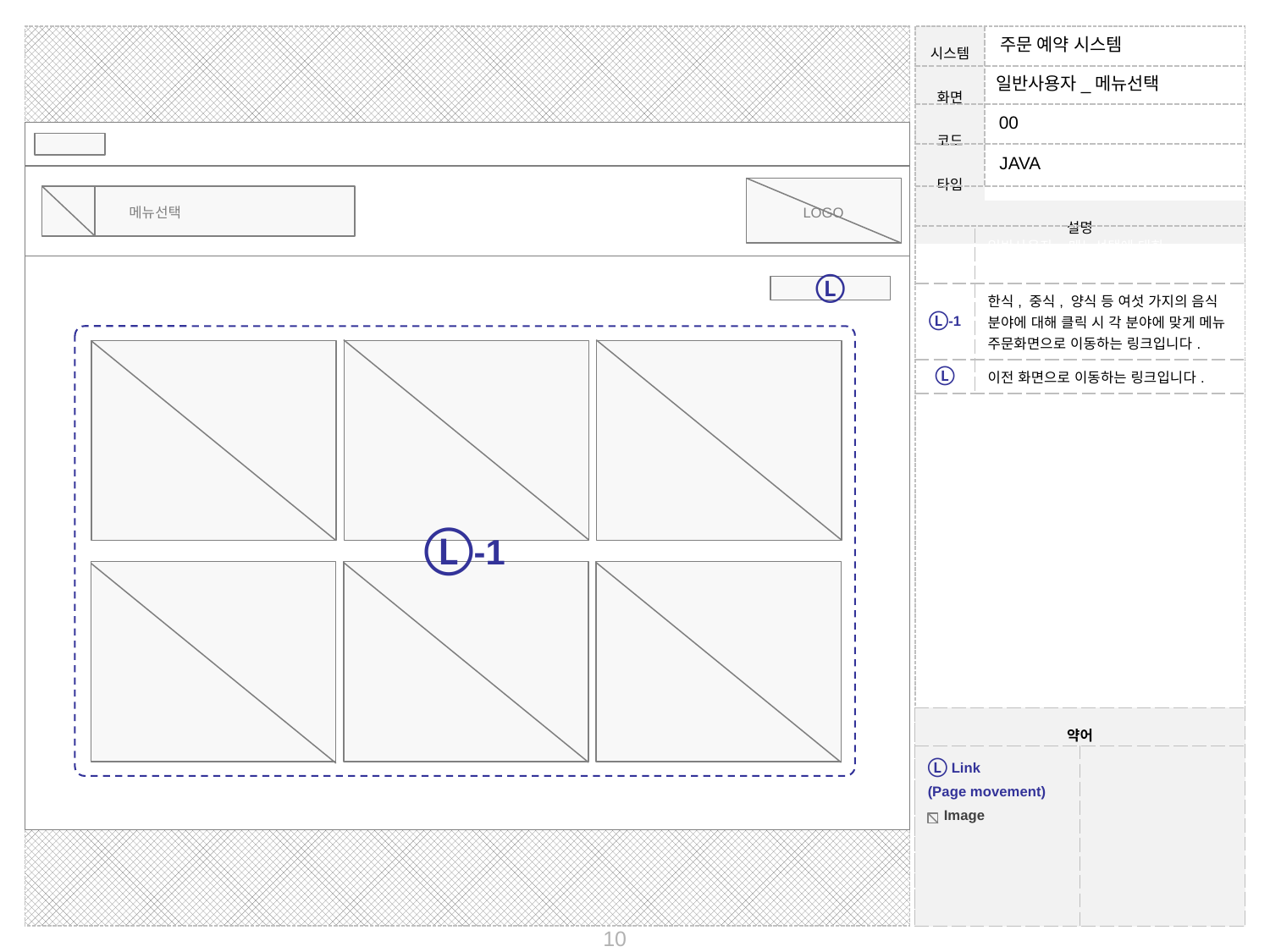

주문 예약 시스템
일반사용자_메뉴선택
00
JAVA
메뉴선택
LOGO
|  | 일반사용자\_메뉴선택에 대한 화면입니다. |
| --- | --- |
| Ⓛ-1 | 한식, 중식, 양식 등 여섯 가지의 음식 분야에 대해 클릭 시 각 분야에 맞게 메뉴 주문화면으로 이동하는 링크입니다. |
| Ⓛ | 이전 화면으로 이동하는 링크입니다. |

Ⓛ-1

| 약어 |  |
| --- | --- |
| Ⓛ Link (Page movement) Image |  |

10